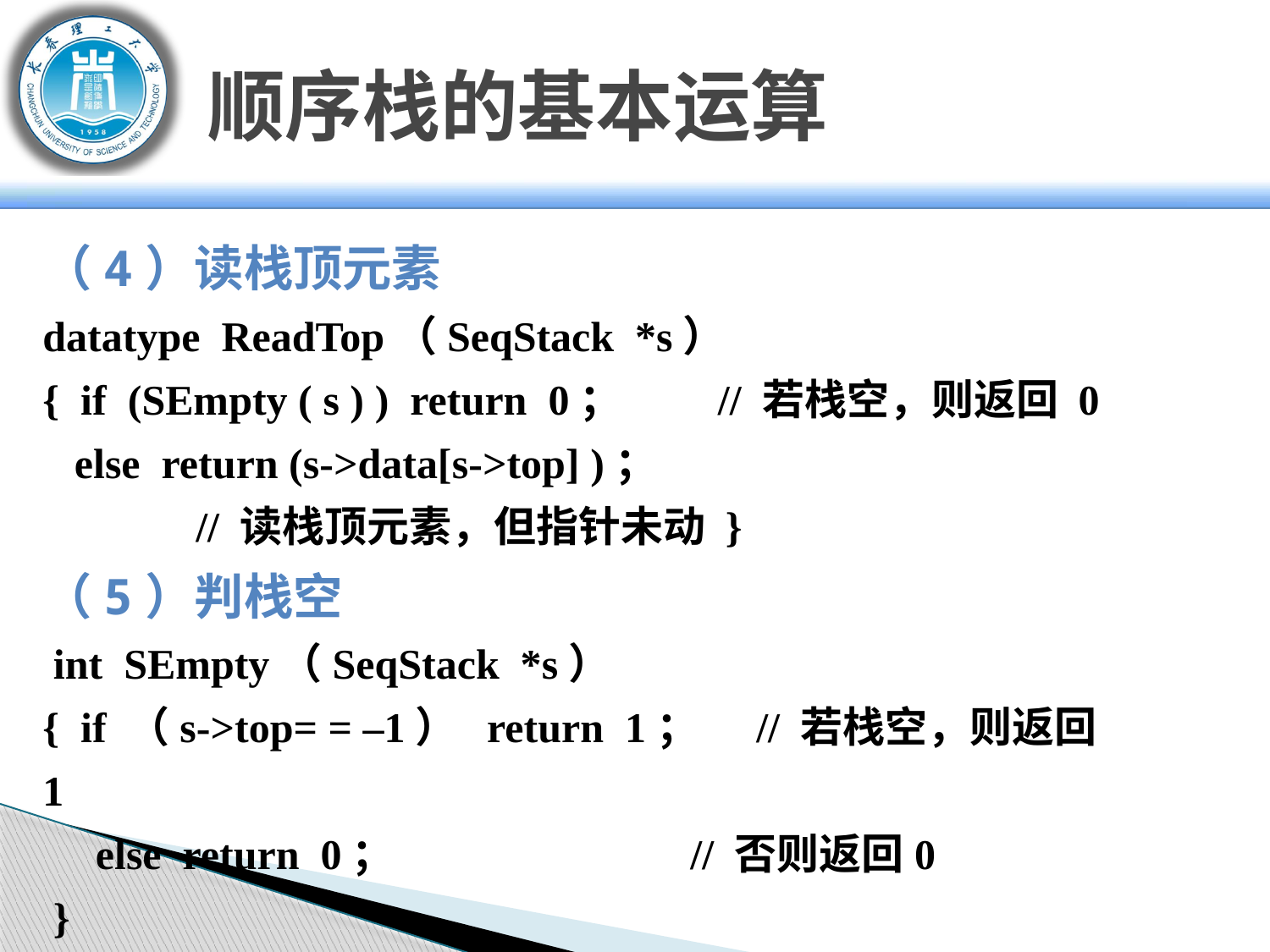

# 顺序栈的基本运算
（4）读栈顶元素
datatype  ReadTop（SeqStack  *s）
{  if  (SEmpty ( s ) )  return  0；         // 若栈空，则返回 0
   else  return (s->data[s->top] )；                                                               // 读栈顶元素，但指针未动 }
（5）判栈空
 int  SEmpty（SeqStack  *s）
{  if （s->top= = –1）  return  1；     // 若栈空，则返回1
     else  return  0；                              // 否则返回0
 }